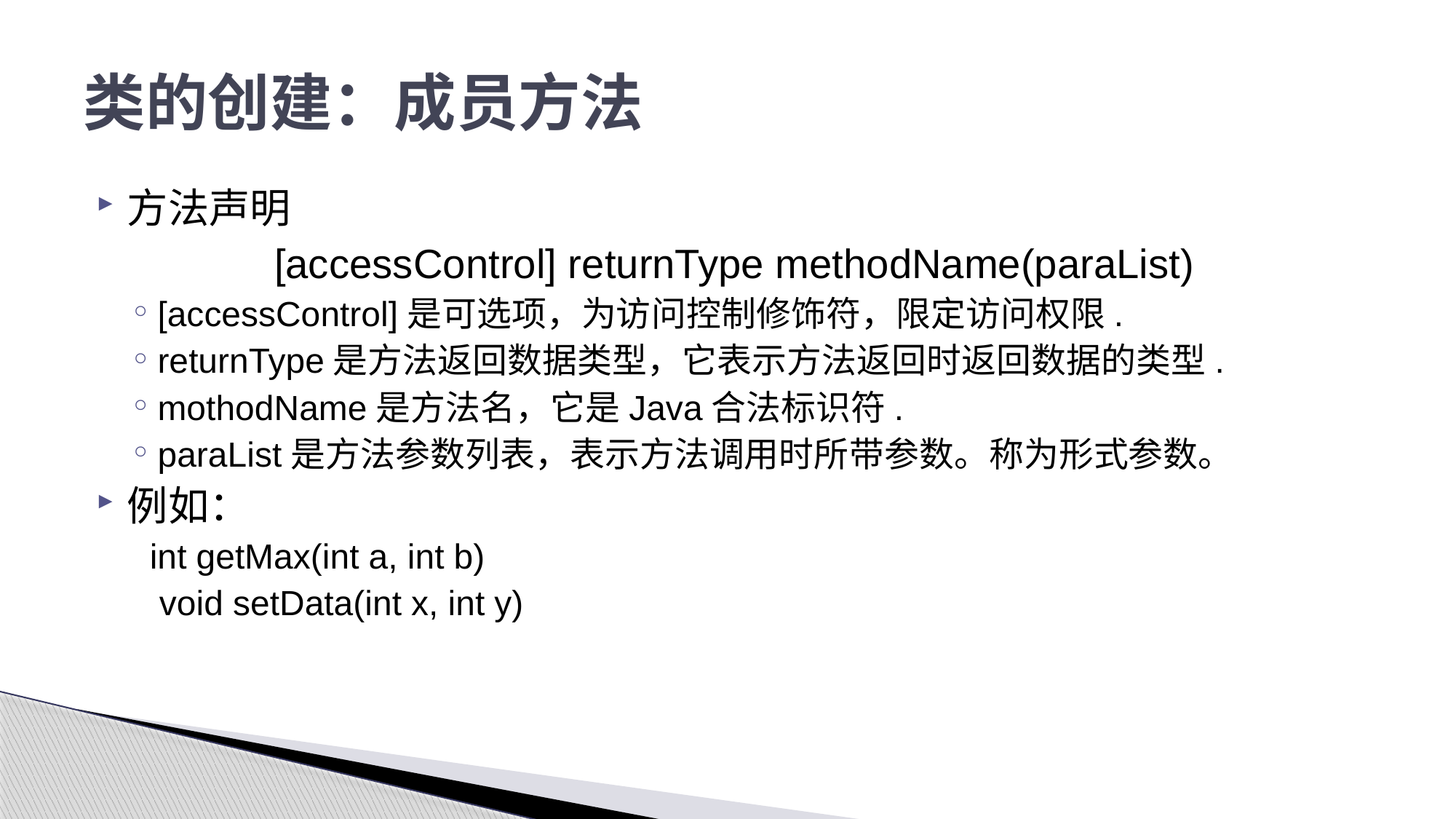

# 类的创建：成员方法
方法声明
[accessControl] returnType methodName(paraList)
[accessControl]是可选项，为访问控制修饰符，限定访问权限.
returnType是方法返回数据类型，它表示方法返回时返回数据的类型.
mothodName是方法名，它是Java合法标识符.
paraList是方法参数列表，表示方法调用时所带参数。称为形式参数。
例如：
  int getMax(int a, int b)
   void setData(int x, int y)